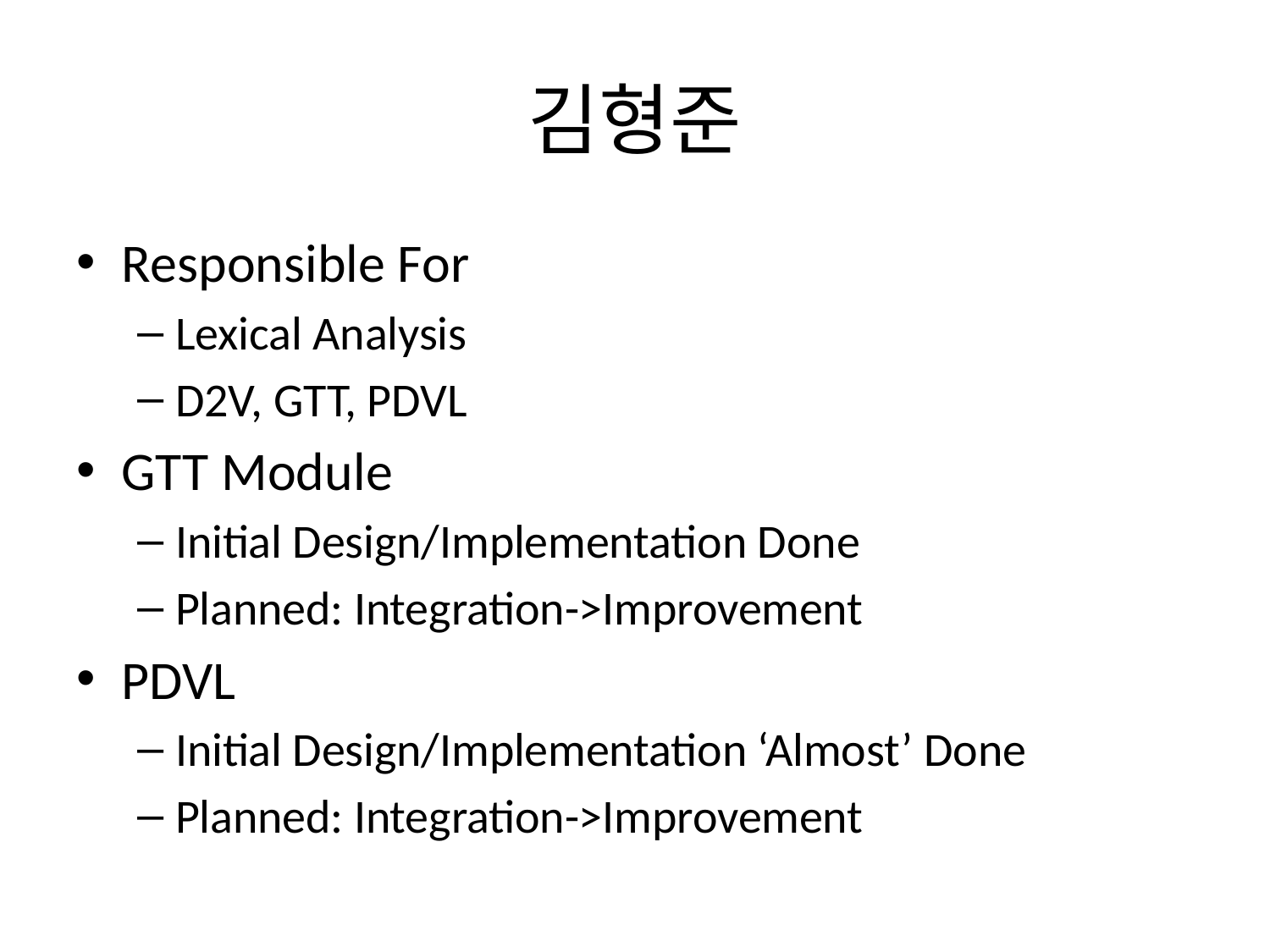

# 김형준
Responsible For
Lexical Analysis
D2V, GTT, PDVL
GTT Module
Initial Design/Implementation Done
Planned: Integration->Improvement
PDVL
Initial Design/Implementation ‘Almost’ Done
Planned: Integration->Improvement